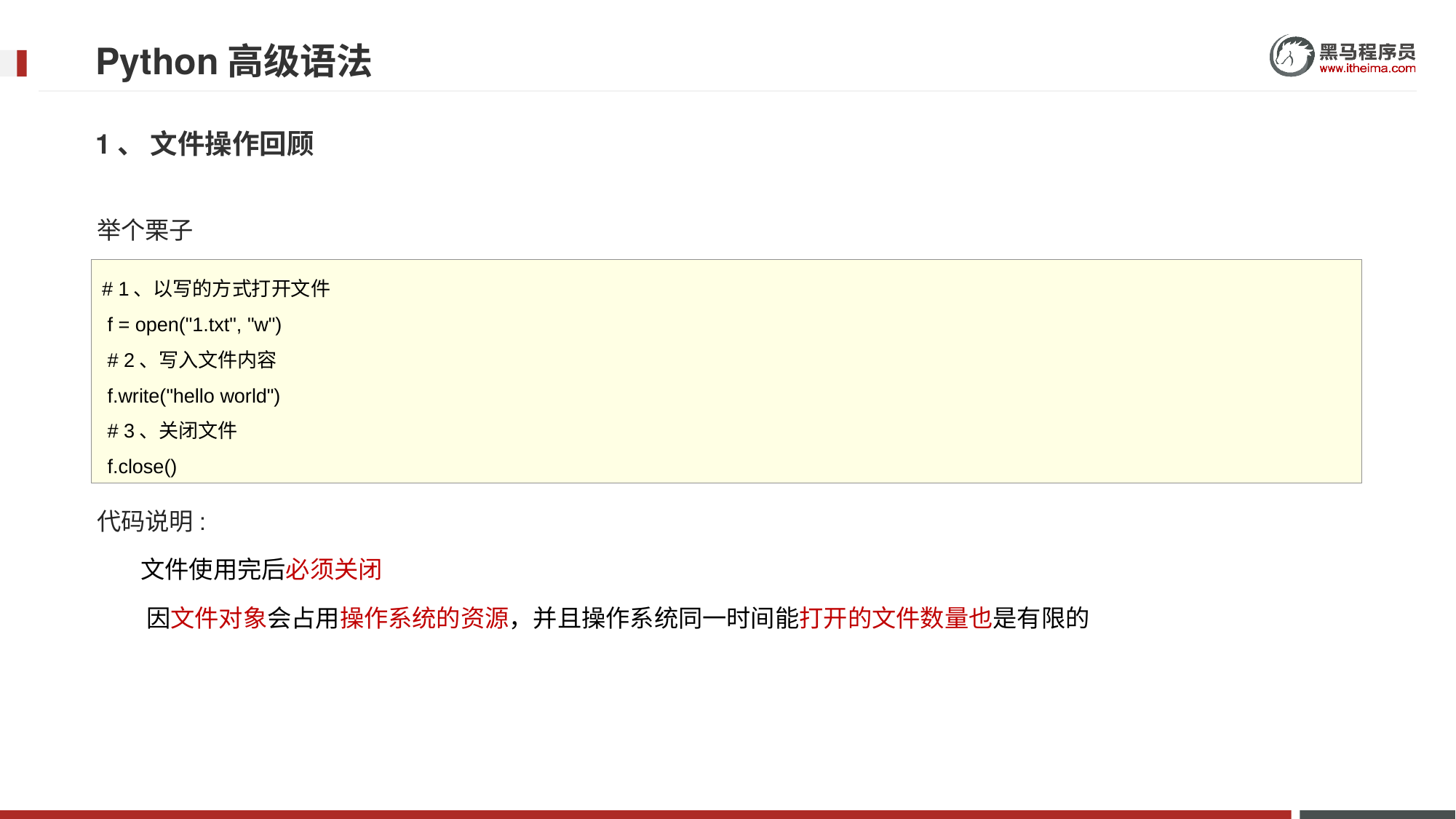

# Python高级语法
1、 文件操作回顾
举个栗子

代码说明:
       文件使用完后必须关闭
        因文件对象会占用操作系统的资源，并且操作系统同一时间能打开的文件数量也是有限的
# 1、以写的方式打开文件
 f = open("1.txt", "w")
 # 2、写入文件内容
 f.write("hello world")
 # 3、关闭文件
 f.close()